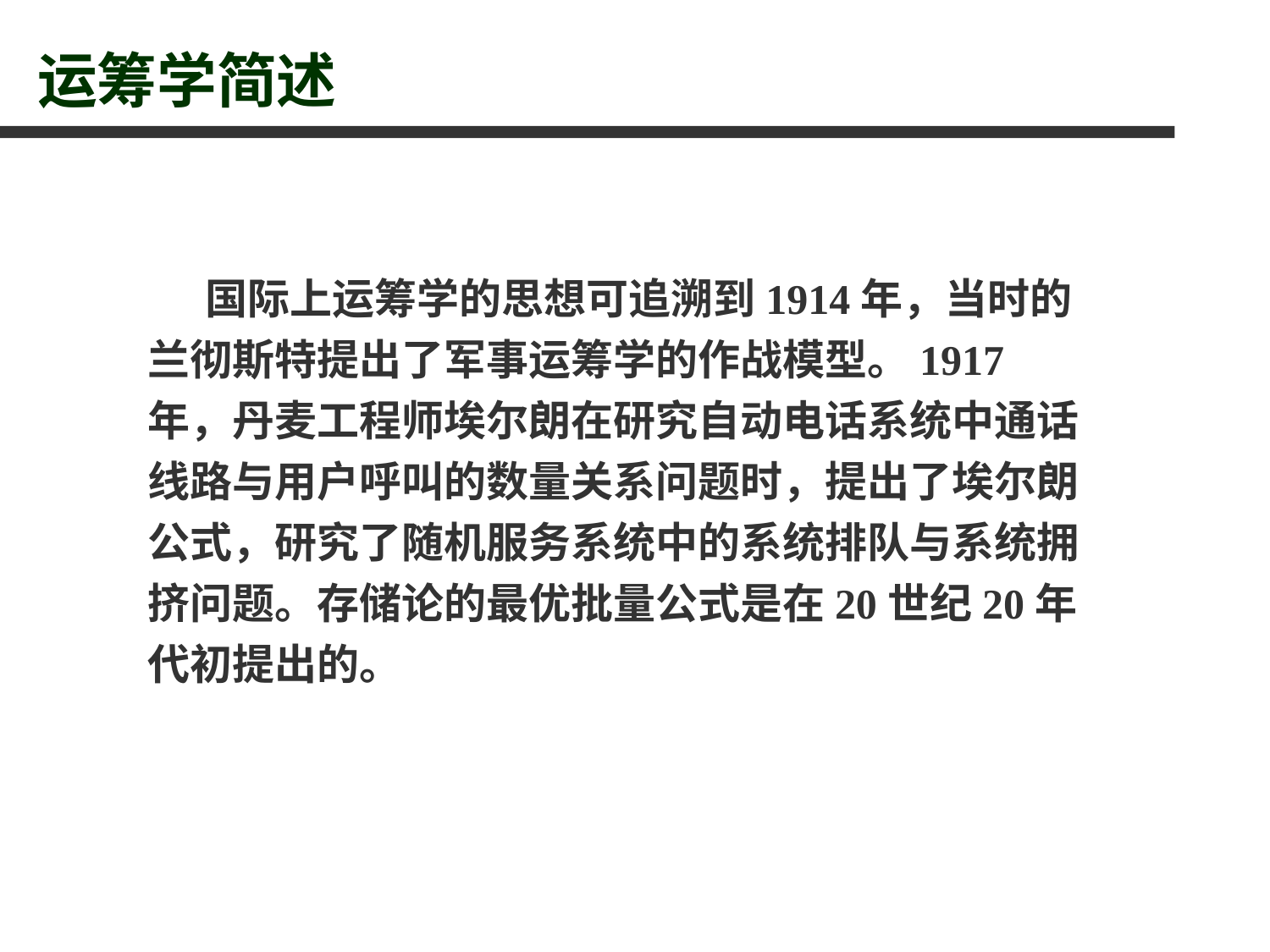

运筹学简述
     国际上运筹学的思想可追溯到1914年，当时的兰彻斯特提出了军事运筹学的作战模型。1917年，丹麦工程师埃尔朗在研究自动电话系统中通话线路与用户呼叫的数量关系问题时，提出了埃尔朗公式，研究了随机服务系统中的系统排队与系统拥挤问题。存储论的最优批量公式是在20世纪20年代初提出的。